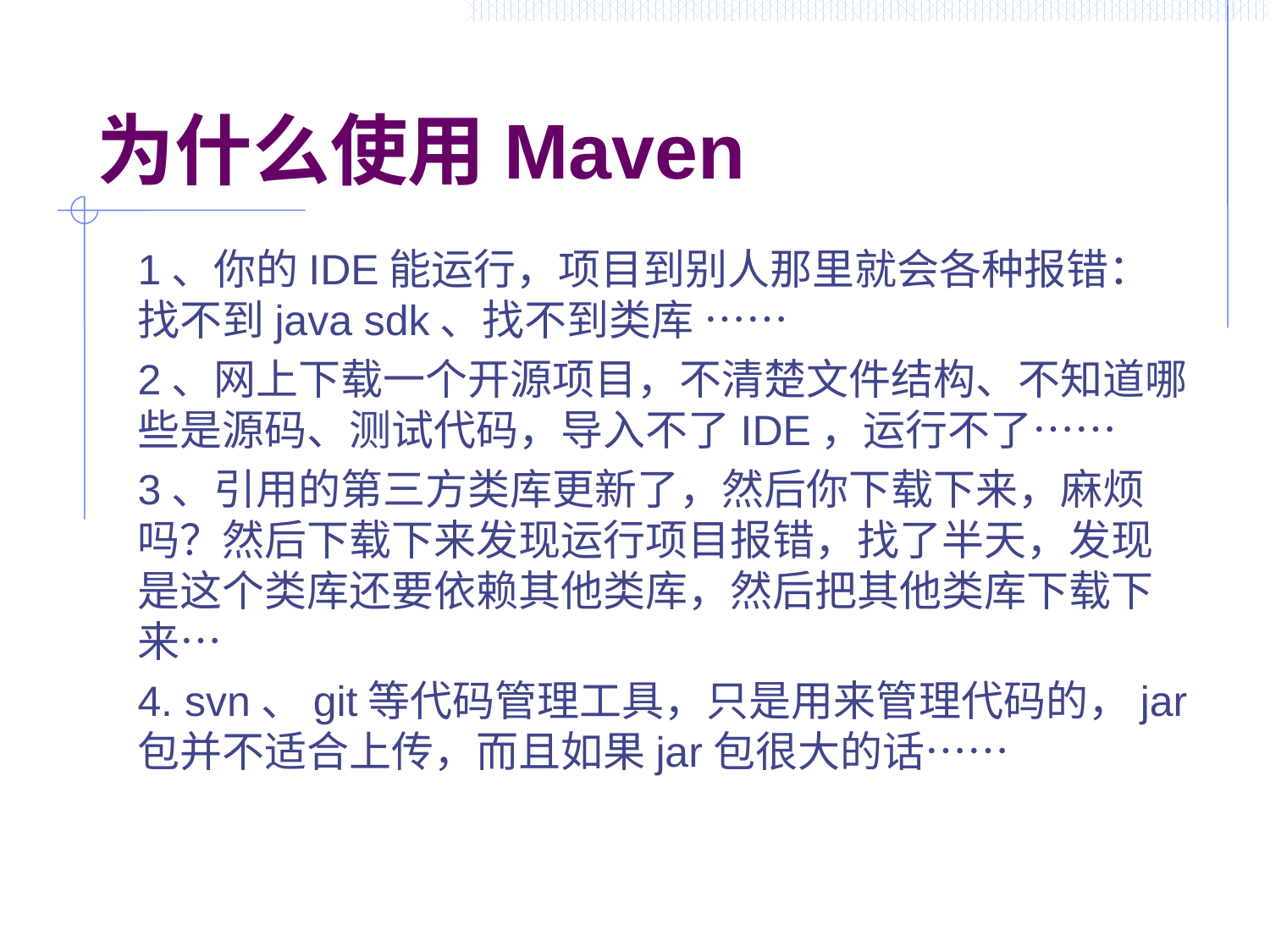

# 为什么使用Maven
1、你的IDE能运行，项目到别人那里就会各种报错：找不到java sdk、找不到类库 ……
2、网上下载一个开源项目，不清楚文件结构、不知道哪些是源码、测试代码，导入不了IDE，运行不了……
3、引用的第三方类库更新了，然后你下载下来，麻烦吗？然后下载下来发现运行项目报错，找了半天，发现是这个类库还要依赖其他类库，然后把其他类库下载下来…
4. svn、git等代码管理工具，只是用来管理代码的，jar包并不适合上传，而且如果jar包很大的话……